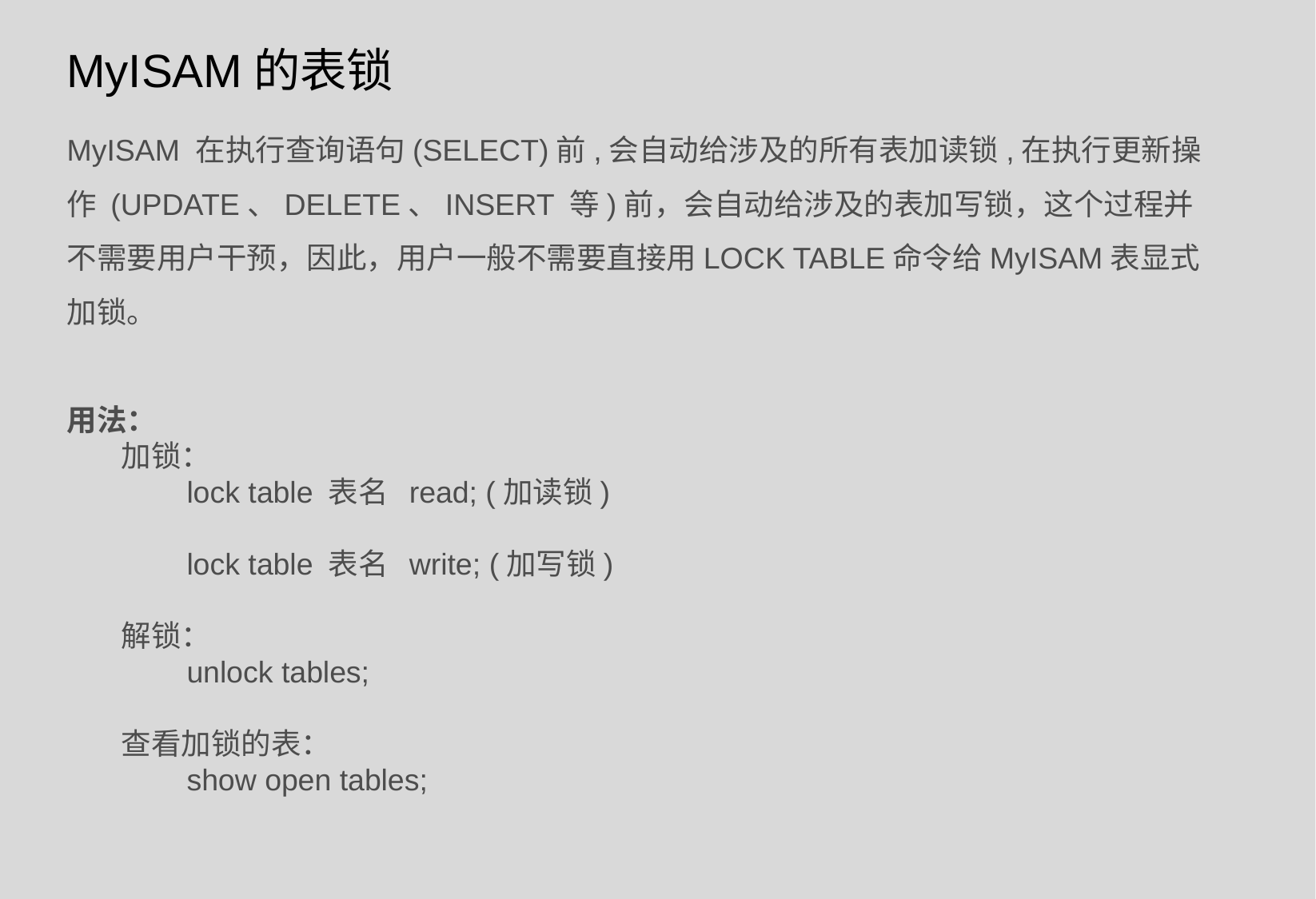

MyISAM的表锁
MyISAM 在执行查询语句(SELECT)前,会自动给涉及的所有表加读锁,在执行更新操作 (UPDATE、DELETE、INSERT 等)前，会自动给涉及的表加写锁，这个过程并不需要用户干预，因此，用户一般不需要直接用LOCK TABLE命令给MyISAM表显式加锁。

用法：
       加锁：
	lock table 表名  read; (加读锁)

	lock table 表名  write; (加写锁)

       解锁：
	unlock tables;

       查看加锁的表：
	show open tables;